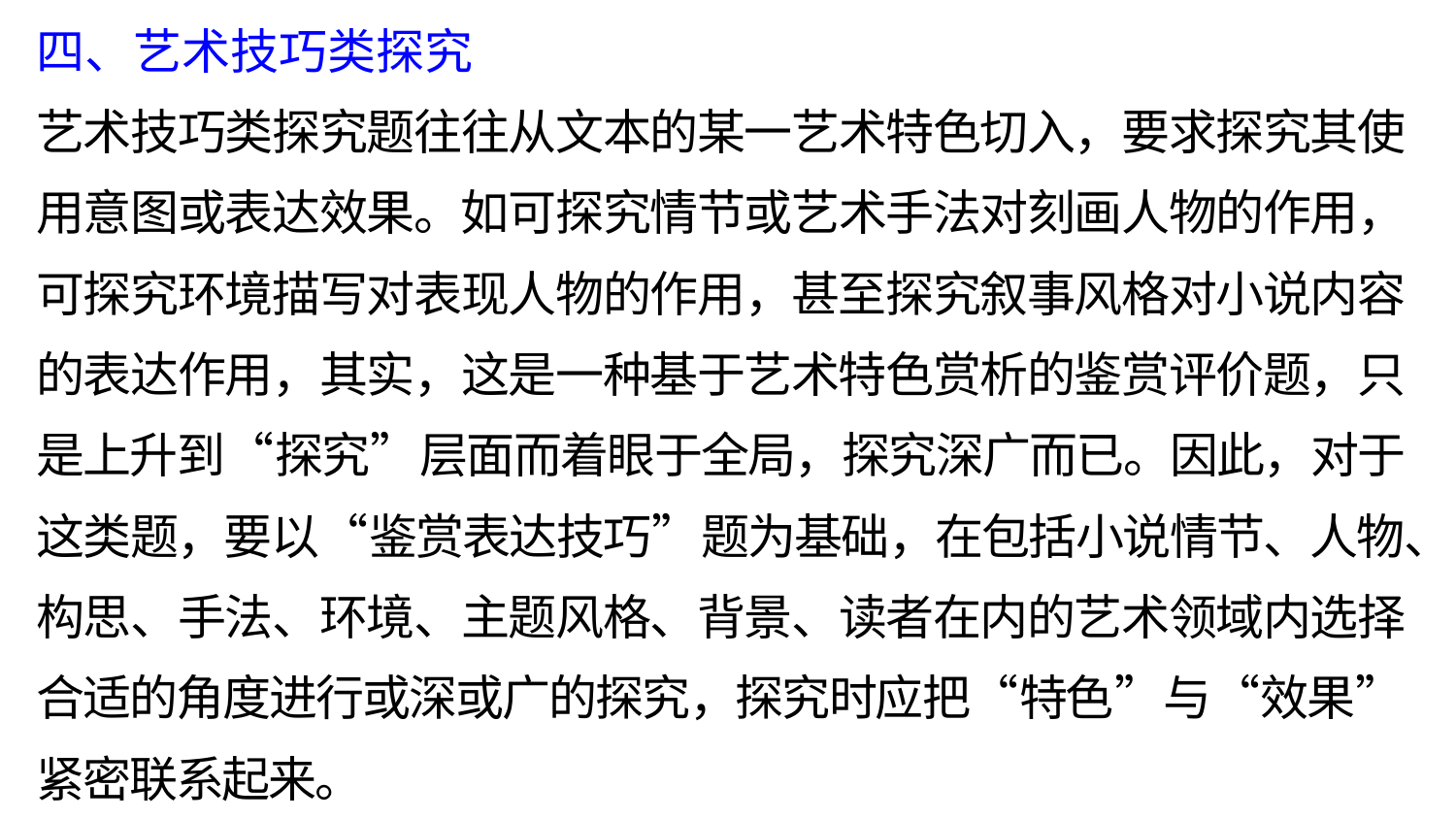

四、艺术技巧类探究
艺术技巧类探究题往往从文本的某一艺术特色切入，要求探究其使用意图或表达效果。如可探究情节或艺术手法对刻画人物的作用，可探究环境描写对表现人物的作用，甚至探究叙事风格对小说内容的表达作用，其实，这是一种基于艺术特色赏析的鉴赏评价题，只是上升到“探究”层面而着眼于全局，探究深广而已。因此，对于这类题，要以“鉴赏表达技巧”题为基础，在包括小说情节、人物、构思、手法、环境、主题风格、背景、读者在内的艺术领域内选择合适的角度进行或深或广的探究，探究时应把“特色”与“效果”紧密联系起来。